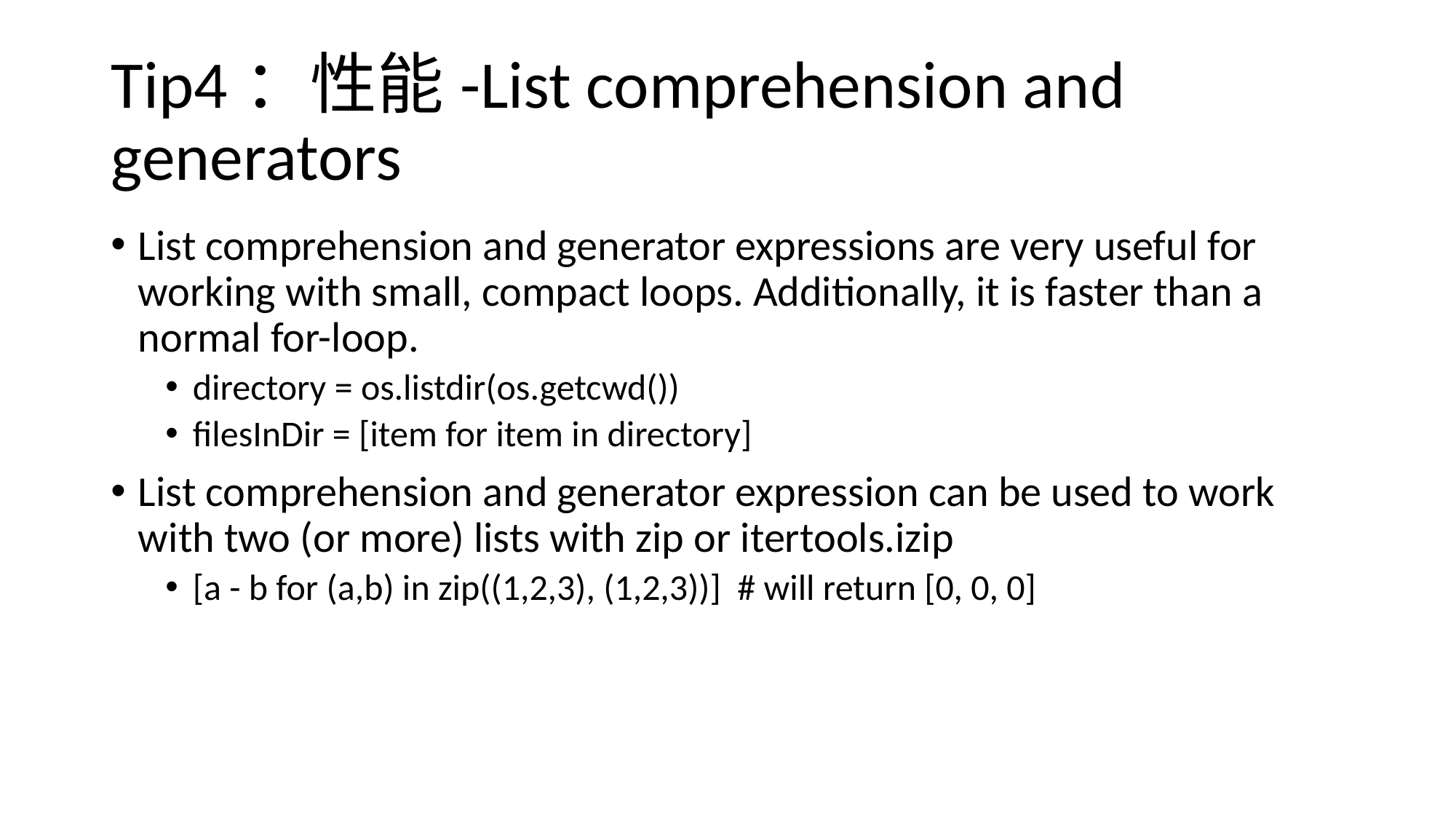

# Tip4：性能-List comprehension and generators
List comprehension and generator expressions are very useful for working with small, compact loops. Additionally, it is faster than a normal for-loop.
directory = os.listdir(os.getcwd())
filesInDir = [item for item in directory]
List comprehension and generator expression can be used to work with two (or more) lists with zip or itertools.izip
[a - b for (a,b) in zip((1,2,3), (1,2,3))]  # will return [0, 0, 0]